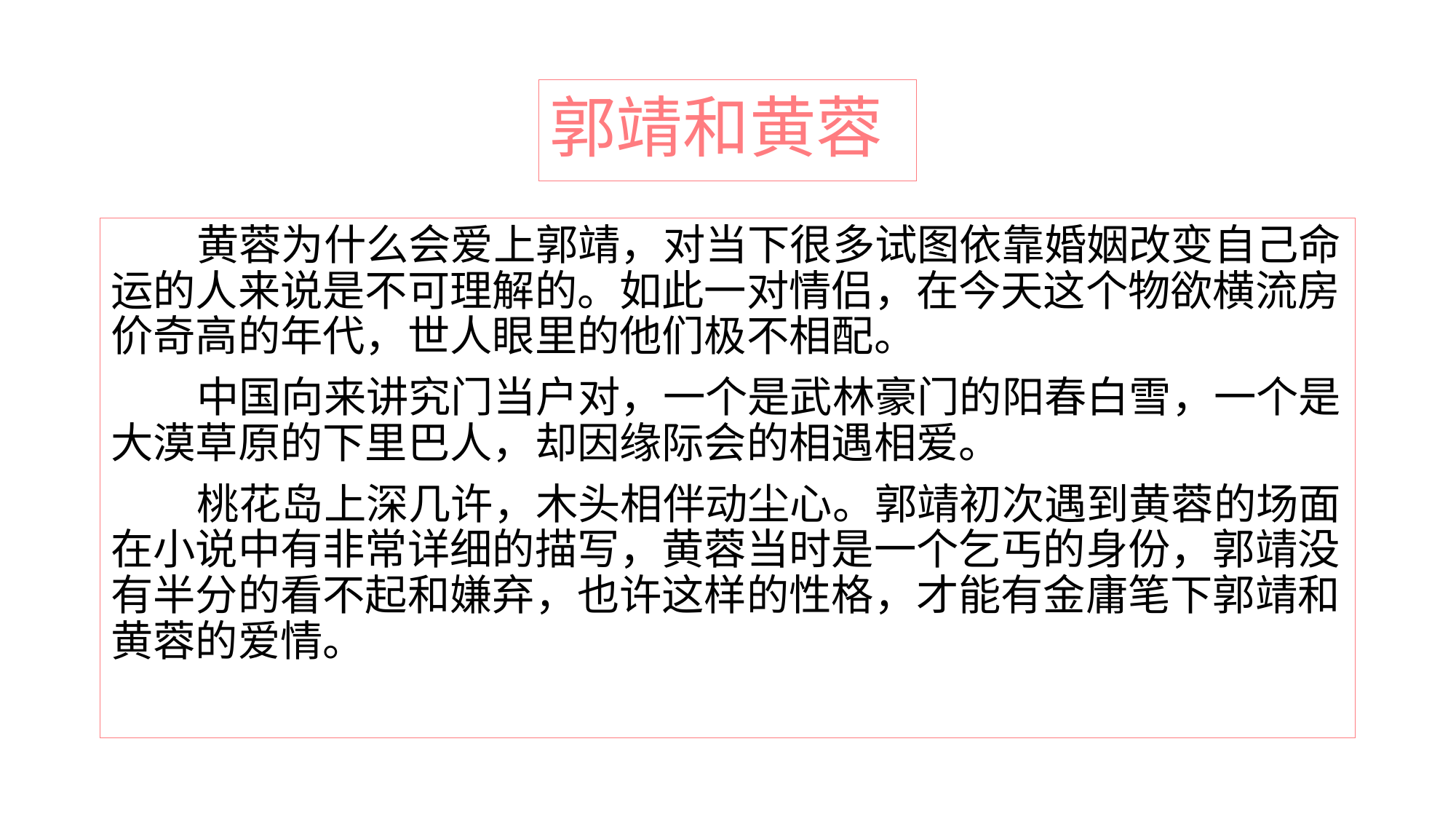

# 郭靖和黄蓉
        黄蓉为什么会爱上郭靖，对当下很多试图依靠婚姻改变自己命运的人来说是不可理解的。如此一对情侣，在今天这个物欲横流房价奇高的年代，世人眼里的他们极不相配。
        中国向来讲究门当户对，一个是武林豪门的阳春白雪，一个是大漠草原的下里巴人，却因缘际会的相遇相爱。
        桃花岛上深几许，木头相伴动尘心。郭靖初次遇到黄蓉的场面在小说中有非常详细的描写，黄蓉当时是一个乞丐的身份，郭靖没有半分的看不起和嫌弃，也许这样的性格，才能有金庸笔下郭靖和黄蓉的爱情。